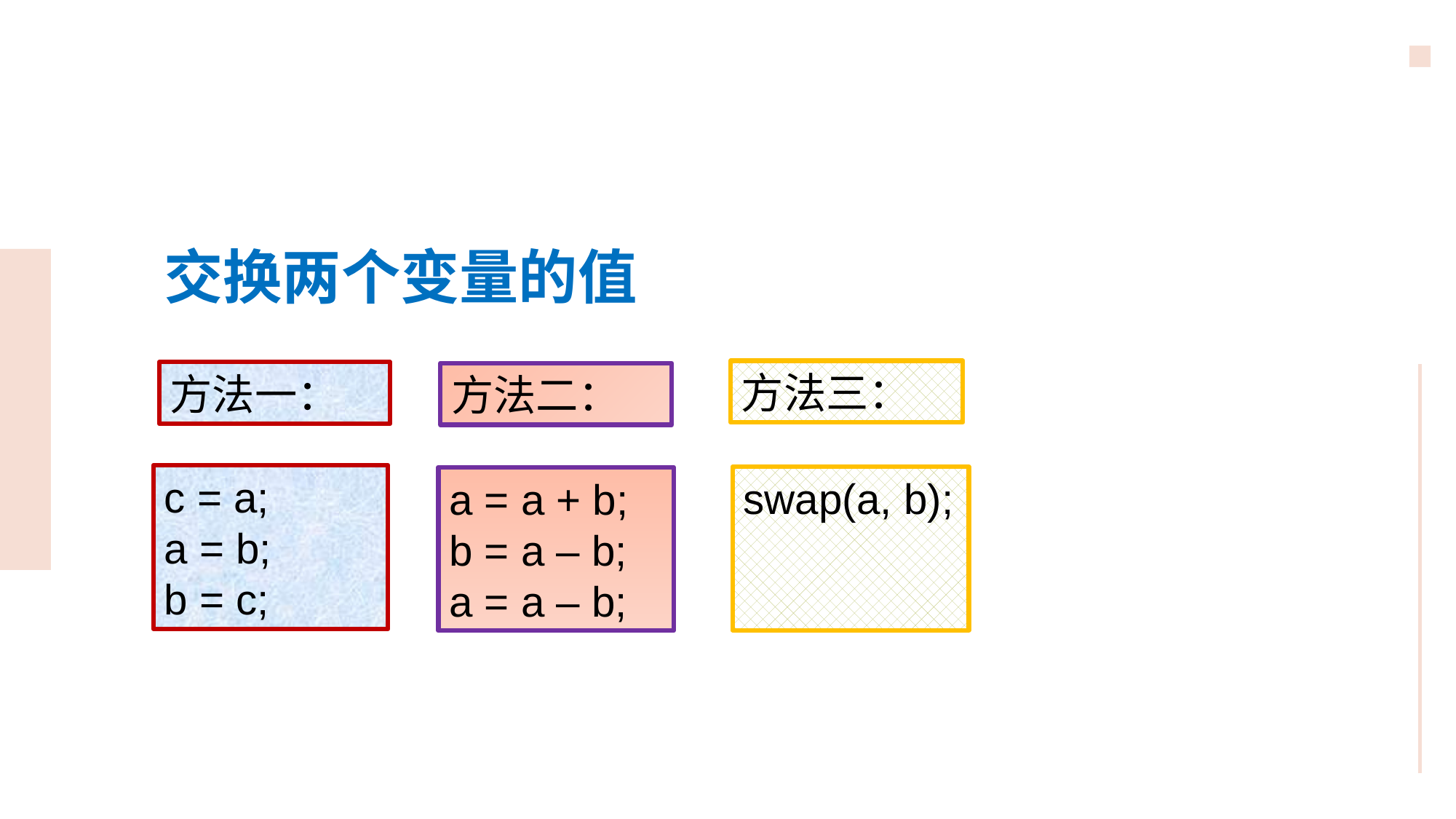

交换两个变量的值
方法三：
方法一：
方法二：
c = a;
a = b;
b = c;
swap(a, b);

a = a + b;
b = a – b;
a = a – b;